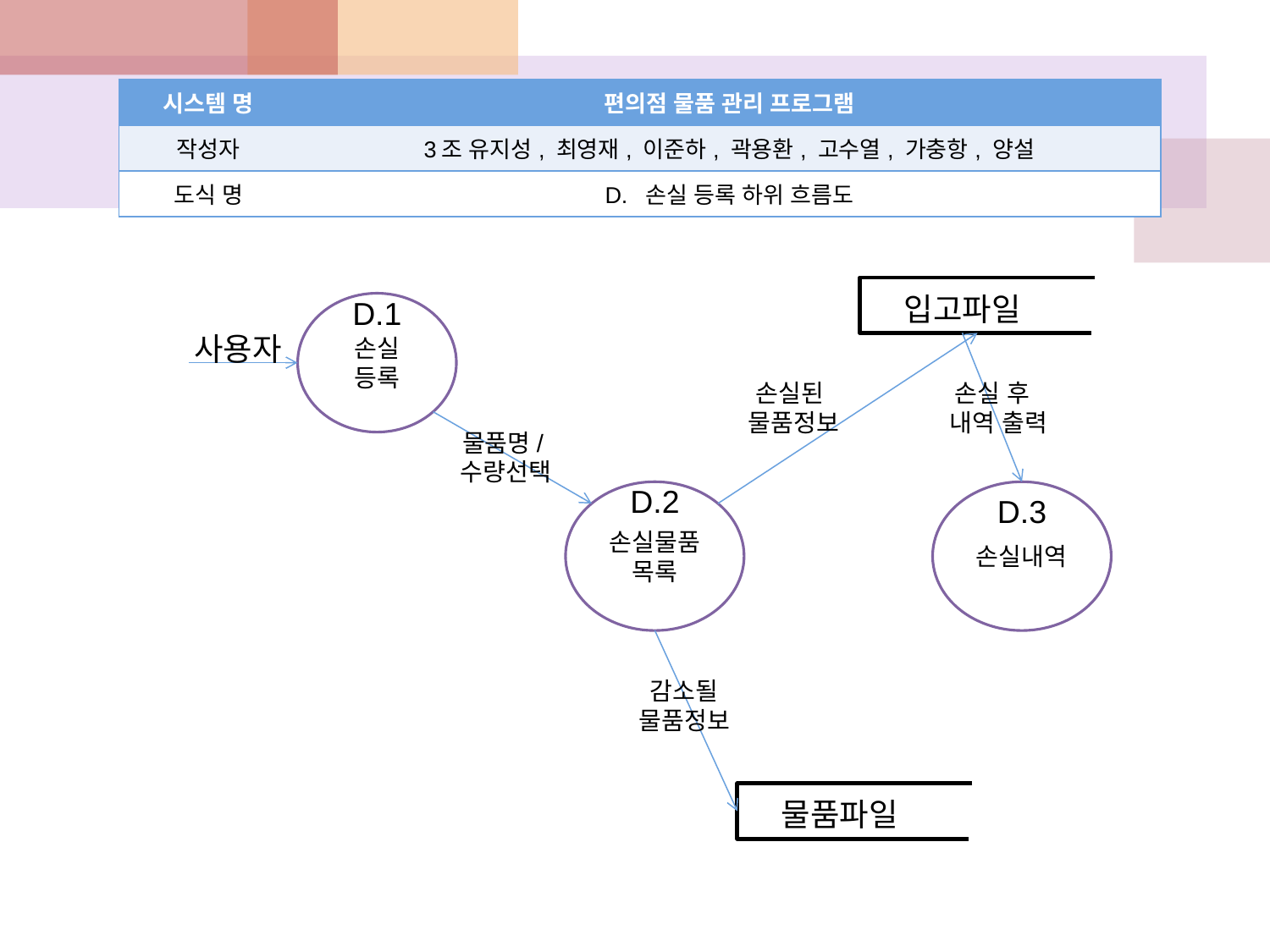

| 시스템 명 | 편의점 물품 관리 프로그램 |
| --- | --- |
| 작성자 | 3조 유지성, 최영재, 이준하, 곽용환, 고수열, 가충항, 양설 |
| 도식 명 | D. 손실 등록 하위 흐름도 |

입고파일
D.1
손실
등록
사용자
손실된
물품정보
손실 후
 내역 출력
물품명/수량선택
D.2
손실물품
목록
손실내역
D.3
감소될
물품정보

물품파일